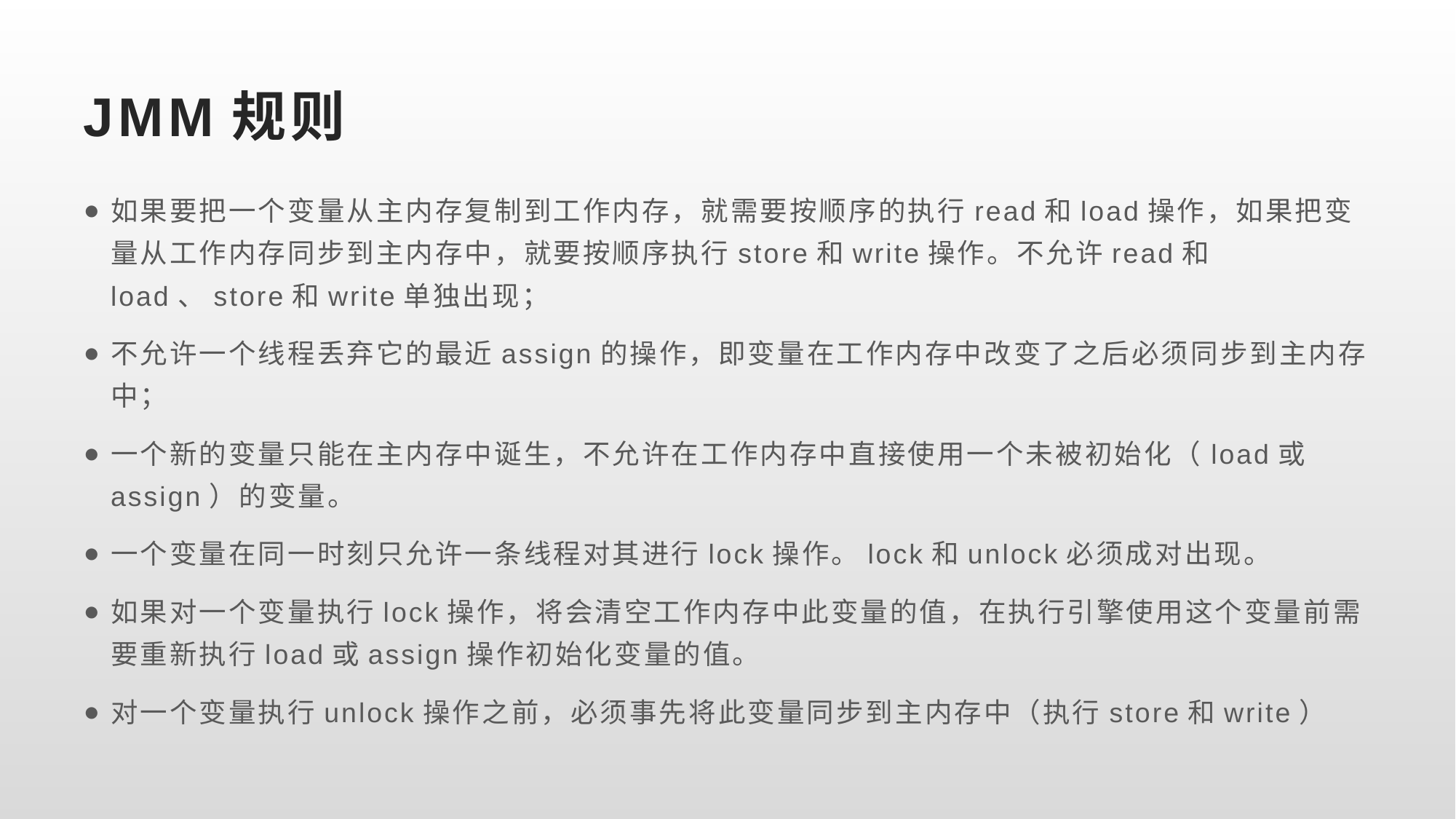

# JMM规则
如果要把一个变量从主内存复制到工作内存，就需要按顺序的执行read和load操作，如果把变量从工作内存同步到主内存中，就要按顺序执行store和write操作。不允许read和load、store和write单独出现；
不允许一个线程丢弃它的最近assign的操作，即变量在工作内存中改变了之后必须同步到主内存中；
一个新的变量只能在主内存中诞生，不允许在工作内存中直接使用一个未被初始化（load或assign）的变量。
一个变量在同一时刻只允许一条线程对其进行lock操作。lock和unlock必须成对出现。
如果对一个变量执行lock操作，将会清空工作内存中此变量的值，在执行引擎使用这个变量前需要重新执行load或assign操作初始化变量的值。
对一个变量执行unlock操作之前，必须事先将此变量同步到主内存中（执行store和write）